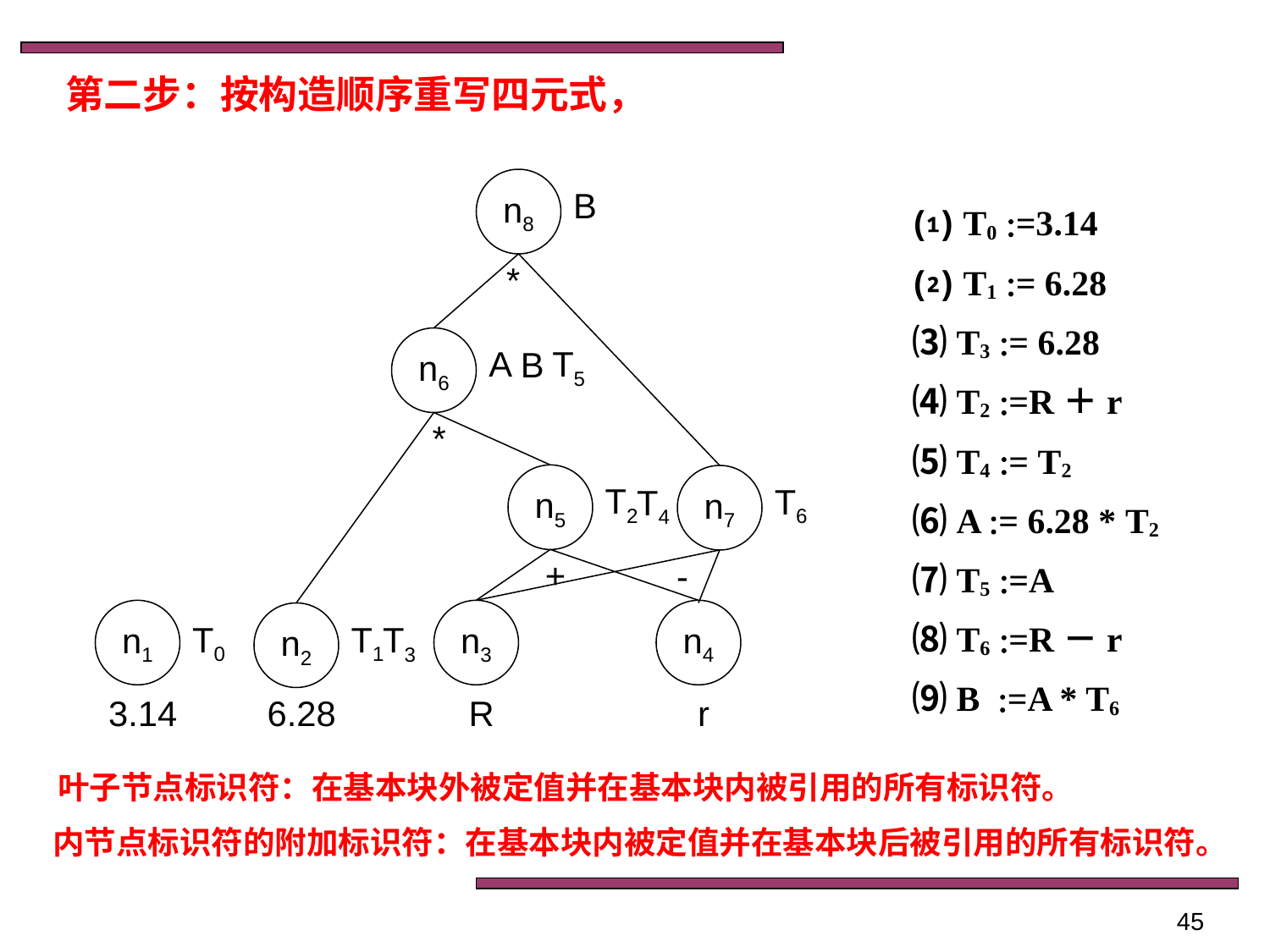

第二步：按构造顺序重写四元式，
n8
B
⑴ T0 :=3.14
⑵ T1 := 6.28
⑶ T3 := 6.28
⑷ T2 :=R＋r
⑸ T4 := T2
⑹ A := 6.28 * T2
⑺ T5 :=A
⑻ T6 :=R－r
⑼ B  :=A * T6
*
n6
A
T5
B
*
n5
n7
T2
T6
T4
+
-
n1
n3
n4
n2
T0
T1
T3
3.14
6.28
R
r
叶子节点标识符：在基本块外被定值并在基本块内被引用的所有标识符。
内节点标识符的附加标识符：在基本块内被定值并在基本块后被引用的所有标识符。
45